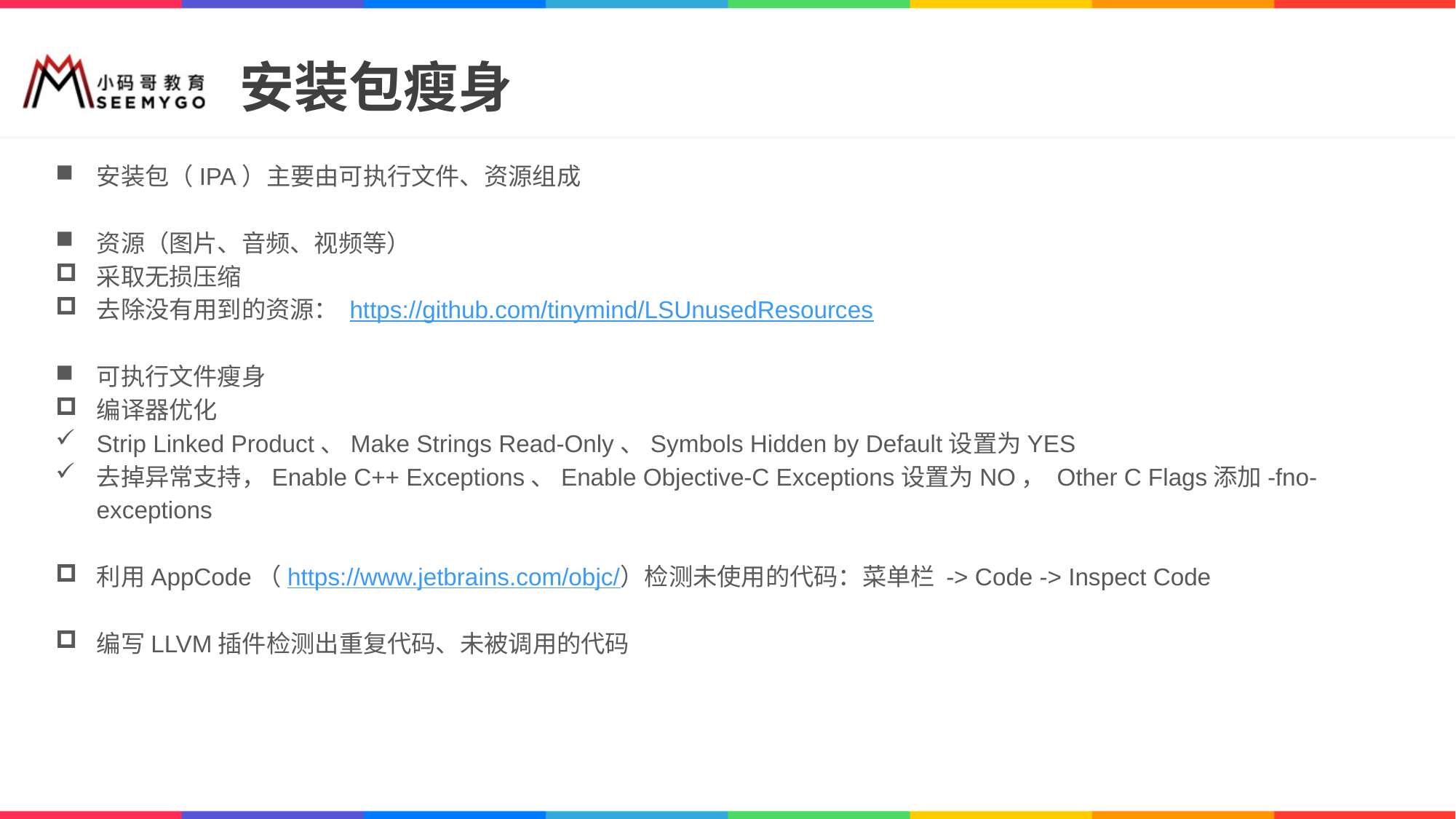

# 安装包瘦身
安装包（IPA）主要由可执行文件、资源组成

资源（图片、音频、视频等）
采取无损压缩
去除没有用到的资源： https://github.com/tinymind/LSUnusedResources

可执行文件瘦身
编译器优化
Strip Linked Product、Make Strings Read-Only、Symbols Hidden by Default设置为YES
去掉异常支持，Enable C++ Exceptions、Enable Objective-C Exceptions设置为NO， Other C Flags添加-fno-exceptions

利用AppCode（https://www.jetbrains.com/objc/）检测未使用的代码：菜单栏 -> Code -> Inspect Code

编写LLVM插件检测出重复代码、未被调用的代码